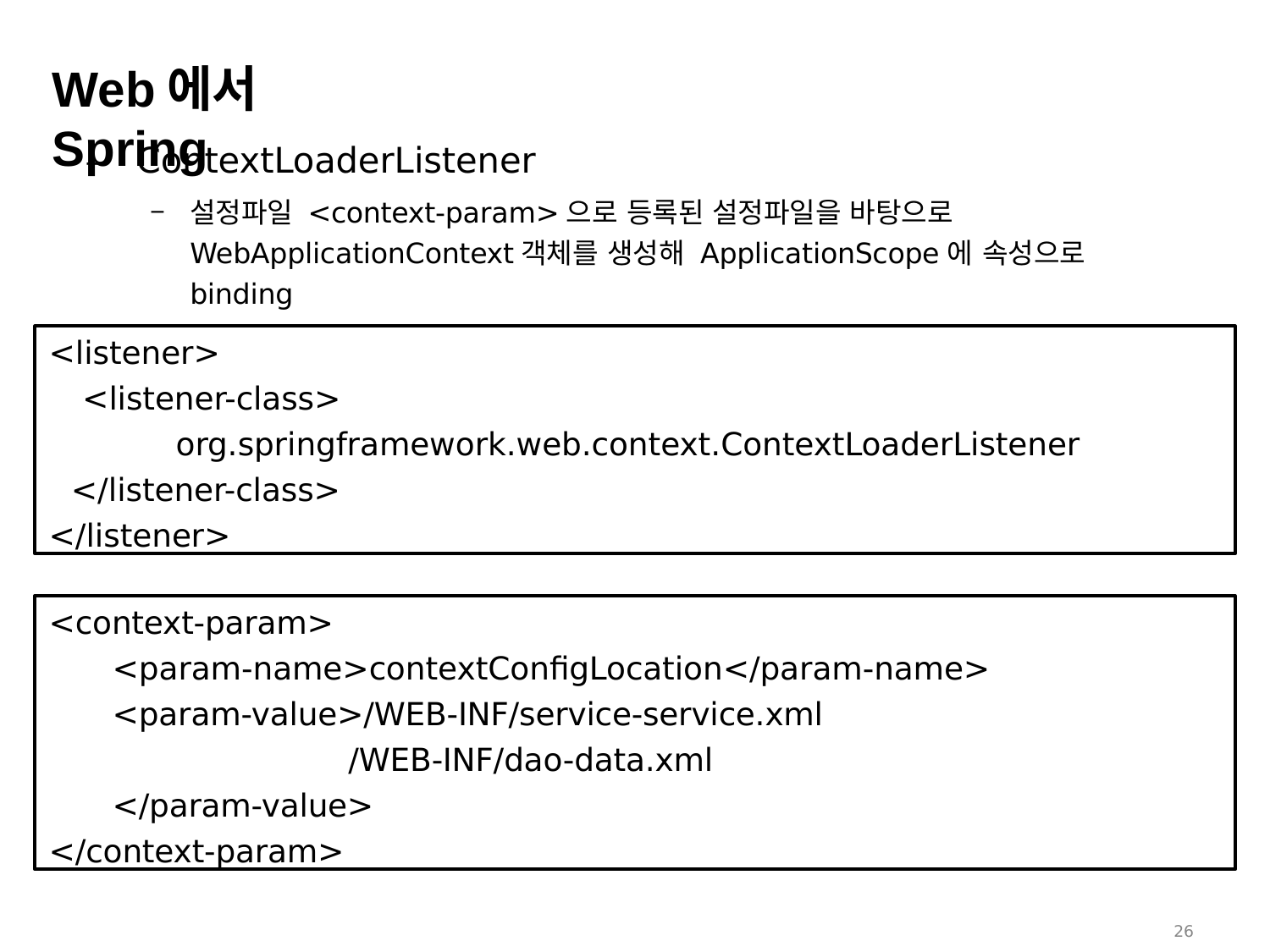

# Web에서 Spring
–	ContextLoaderListener
–	설정파일 <context-param>으로 등록된 설정파일을 바탕으로  WebApplicationContext객체를 생성해 ApplicationScope에 속성으로  binding
<listener>
<listener-class>
org.springframework.web.context.ContextLoaderListener
</listener-class>
</listener>
<context-param>
<param-name>contextConfigLocation</param-name>
<param-value>/WEB-INF/service-service.xml
/WEB-INF/dao-data.xml
</param-value>
</context-param>
26